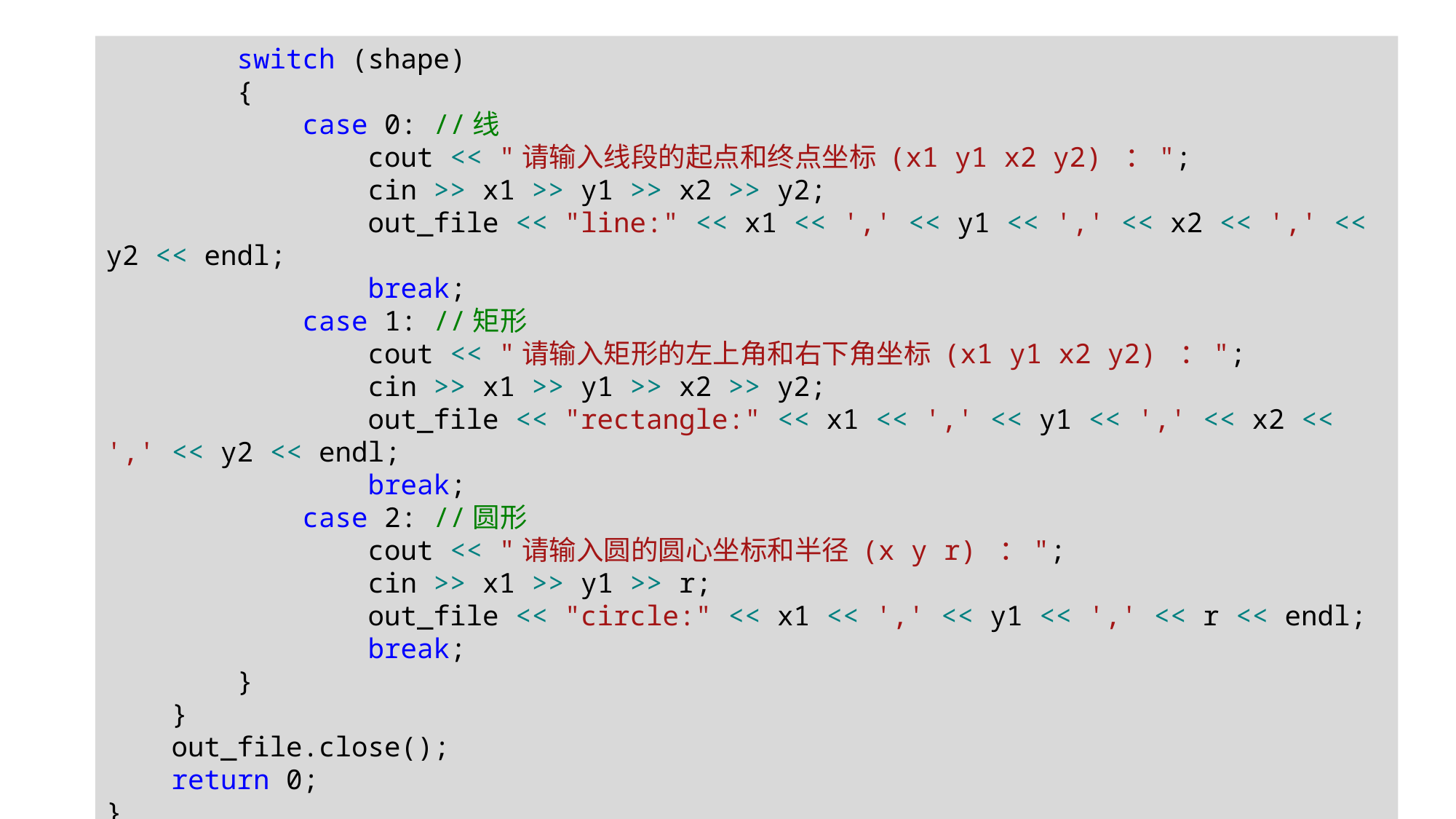

switch (shape)
        {
            case 0: //线
                cout << "请输入线段的起点和终点坐标 (x1 y1 x2 y2) ：";
                cin >> x1 >> y1 >> x2 >> y2;
                out_file << "line:" << x1 << ',' << y1 << ',' << x2 << ',' << y2 << endl;
                break;
            case 1: //矩形
                cout << "请输入矩形的左上角和右下角坐标 (x1 y1 x2 y2) ：";
                cin >> x1 >> y1 >> x2 >> y2;
                out_file << "rectangle:" << x1 << ',' << y1 << ',' << x2 << ',' << y2 << endl;
                break;
            case 2: //圆形
                cout << "请输入圆的圆心坐标和半径 (x y r) ：";
                cin >> x1 >> y1 >> r;
                out_file << "circle:" << x1 << ',' << y1 << ',' << r << endl;
                break;
        }
    }
    out_file.close();
    return 0;
}